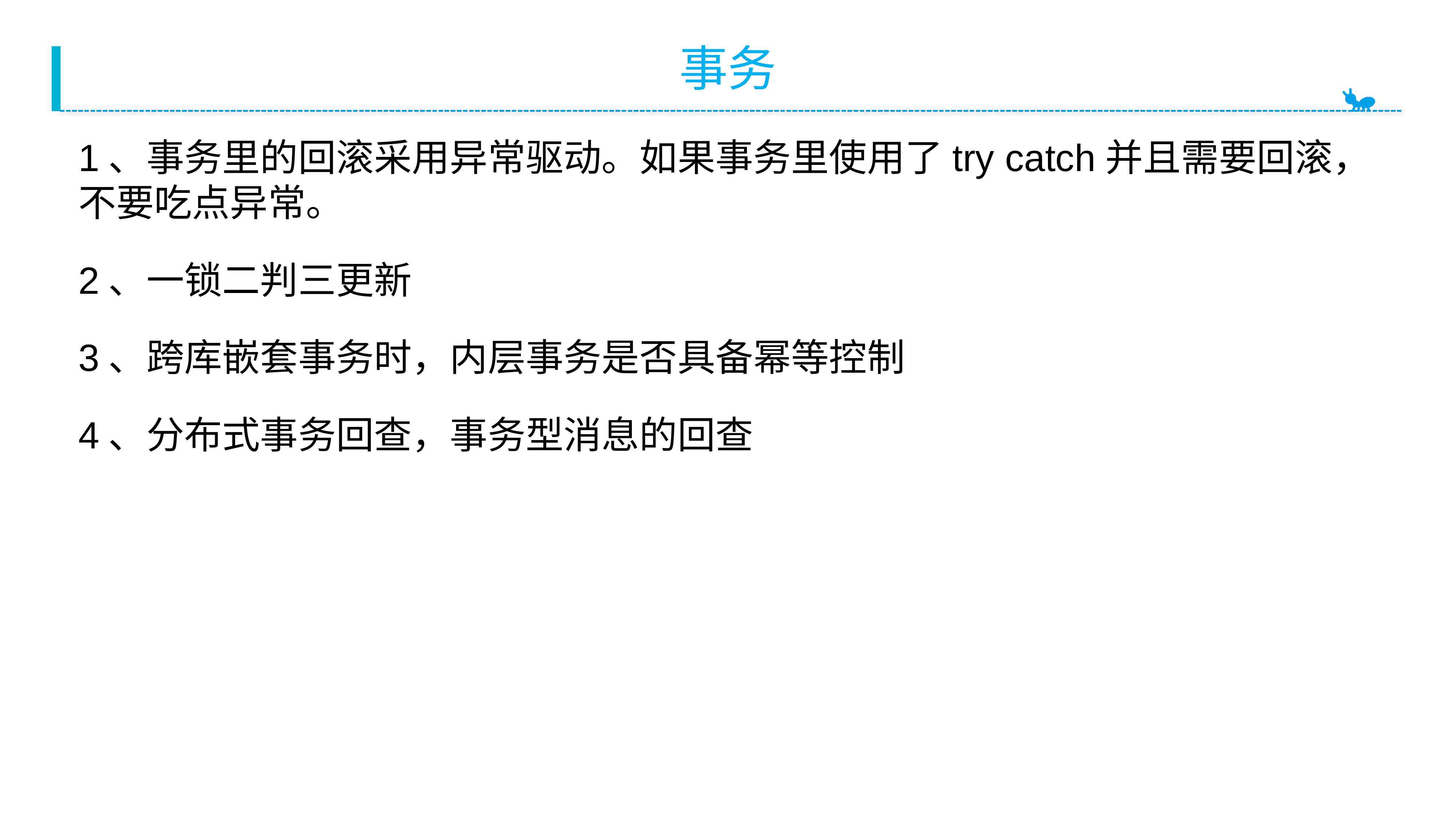

# 事务
1、事务里的回滚采用异常驱动。如果事务里使用了try catch并且需要回滚，不要吃点异常。
2、一锁二判三更新
3、跨库嵌套事务时，内层事务是否具备幂等控制
4、分布式事务回查，事务型消息的回查